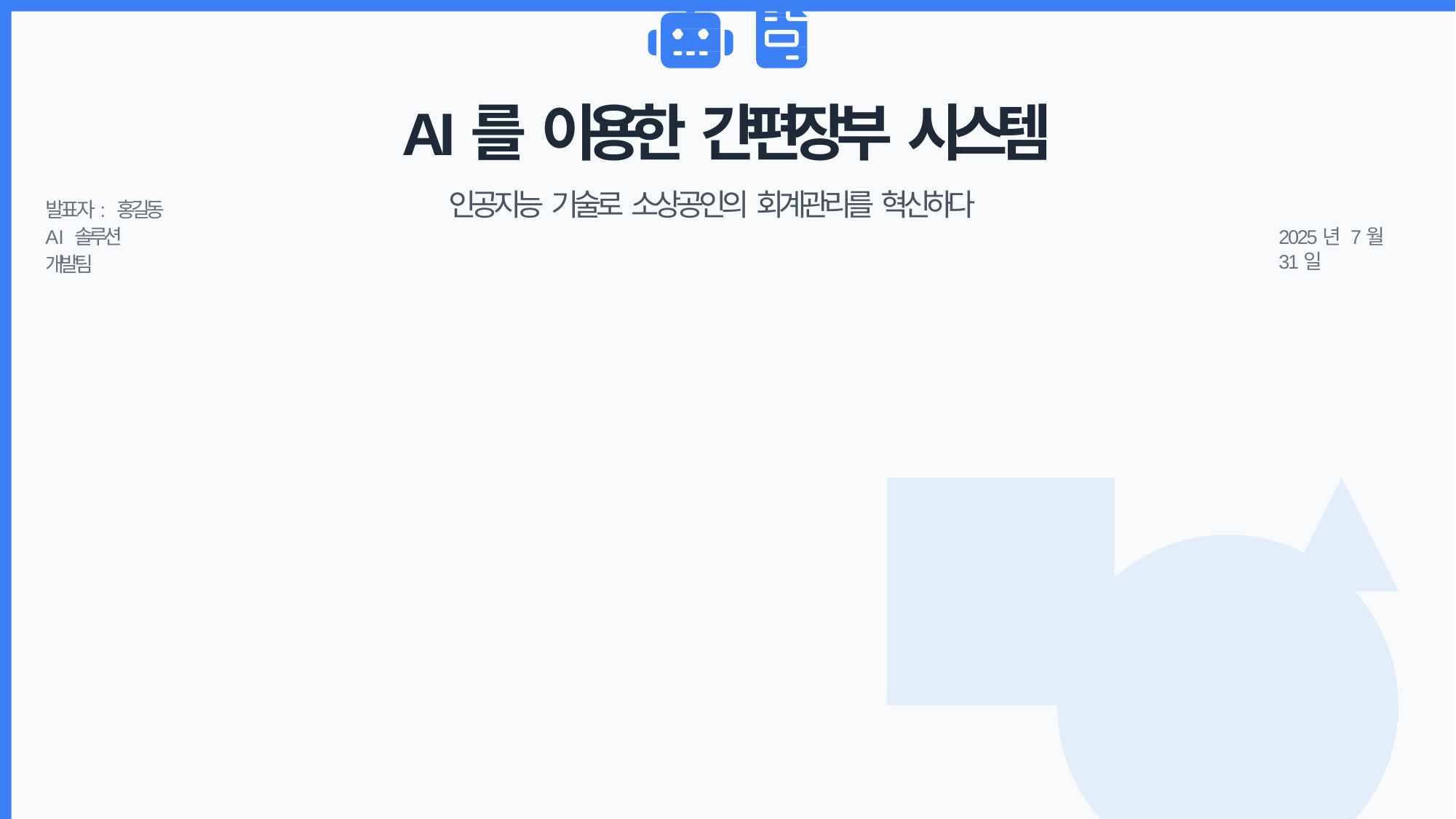

# AI를 이용한 간편장부 시스템
인공지능 기술로 소상공인의 회계관리를 혁신하다
발표자: 홍길동 AI 솔루션 개발팀
2025년 7월 31일